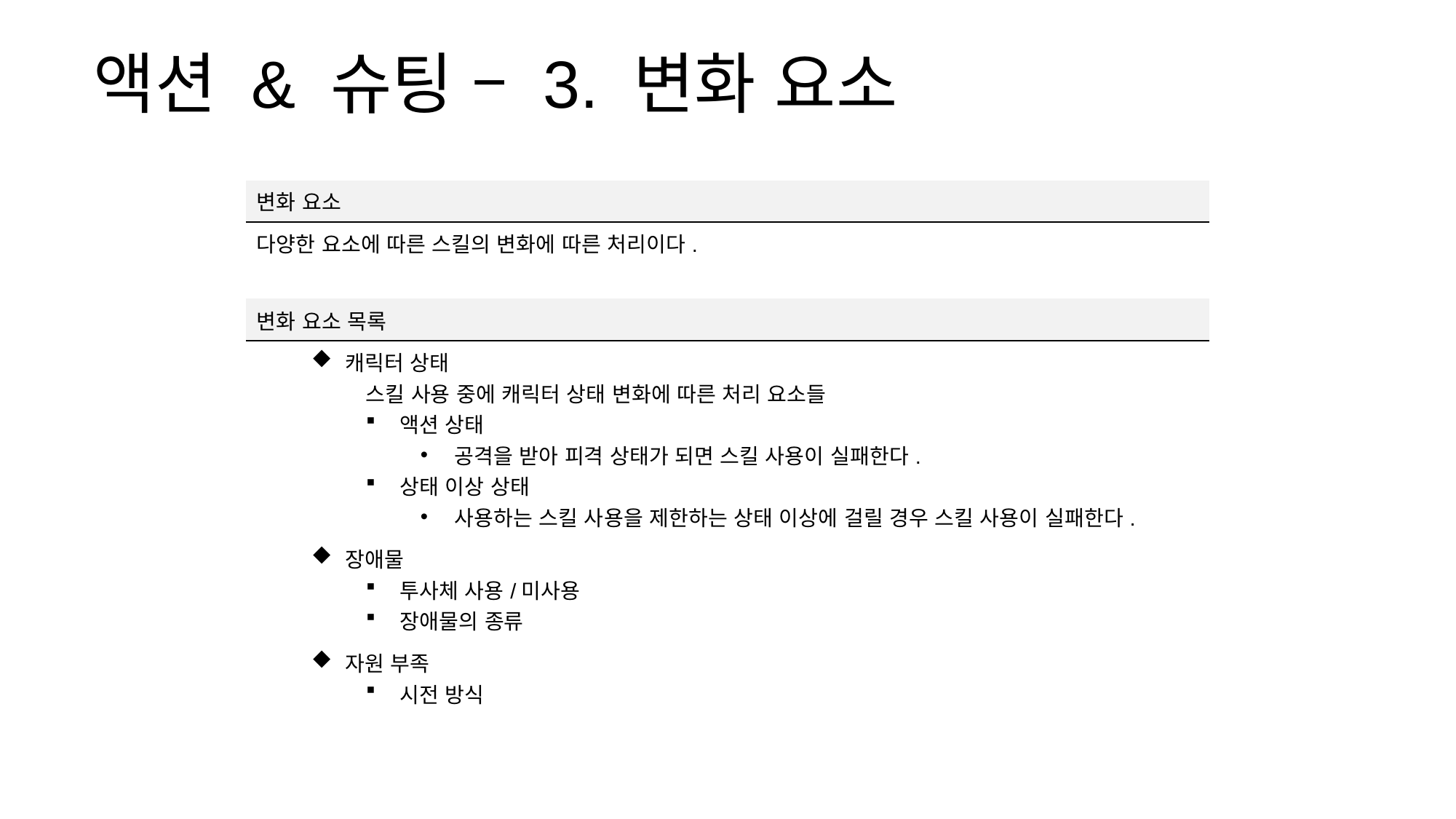

액션 & 슈팅 – 3. 변화 요소
| 변화 요소 |
| --- |
| 다양한 요소에 따른 스킬의 변화에 따른 처리이다. |
|  |
| 변화 요소 목록 |
| 캐릭터 상태 스킬 사용 중에 캐릭터 상태 변화에 따른 처리 요소들 액션 상태 공격을 받아 피격 상태가 되면 스킬 사용이 실패한다. 상태 이상 상태 사용하는 스킬 사용을 제한하는 상태 이상에 걸릴 경우 스킬 사용이 실패한다. |
| 장애물 투사체 사용/미사용 장애물의 종류 |
| 자원 부족 시전 방식 |